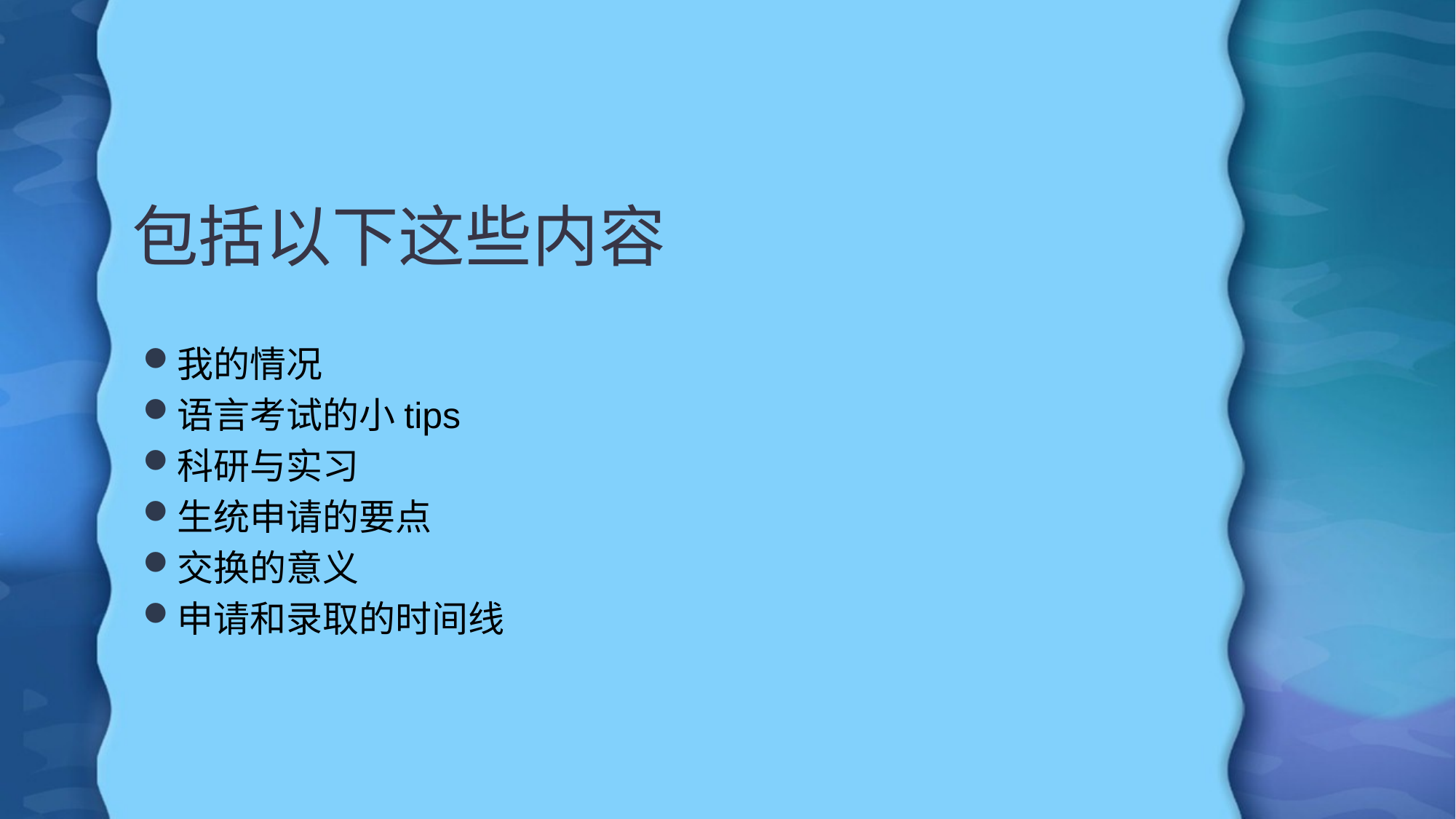

# 包括以下这些内容
我的情况
语言考试的小tips
科研与实习
生统申请的要点
交换的意义
申请和录取的时间线